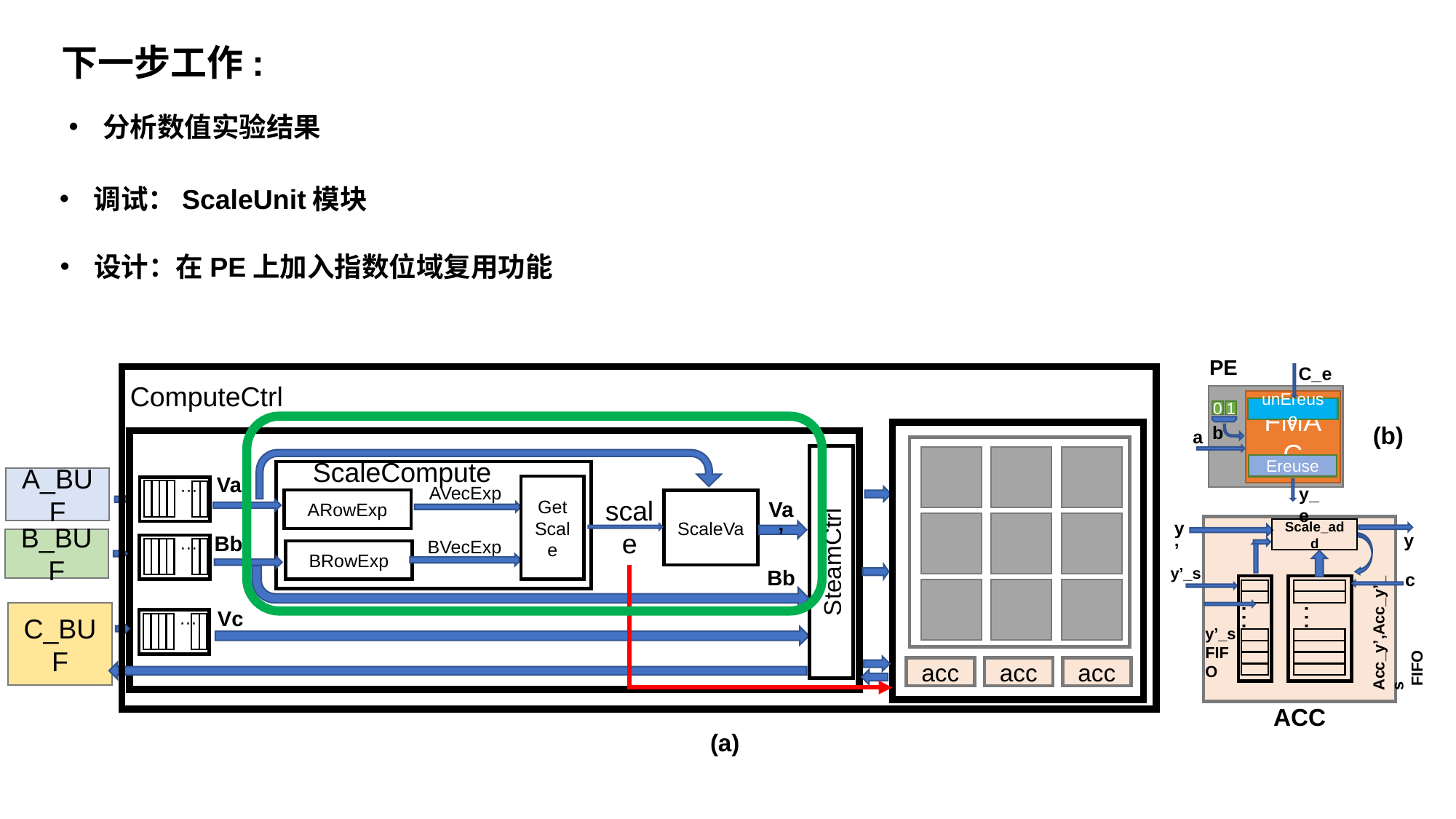

下一步工作:
分析数值实验结果
调试：ScaleUnit模块
设计：在PE上加入指数位域复用功能
PE
C_e

FMAC
unEreuse
0
1
b

a

Ereuse
y_e

ComputeCtrl

acc
acc
acc
SteamCtrl

ScaleCompute

…

Va
A_BUF

AVecExp
Get
Scale

scale
ARowExp
ScaleVa
Va’

…

Bb

B_BUF
BVecExp
BRowExp

Bb

…

Vc
C_BUF

(b)

y’

Scale_add
y

y’_s
c

…

…

Acc_y’,Acc_y’_s
 FIFO
y’_s
FIFO
ACC
(a)